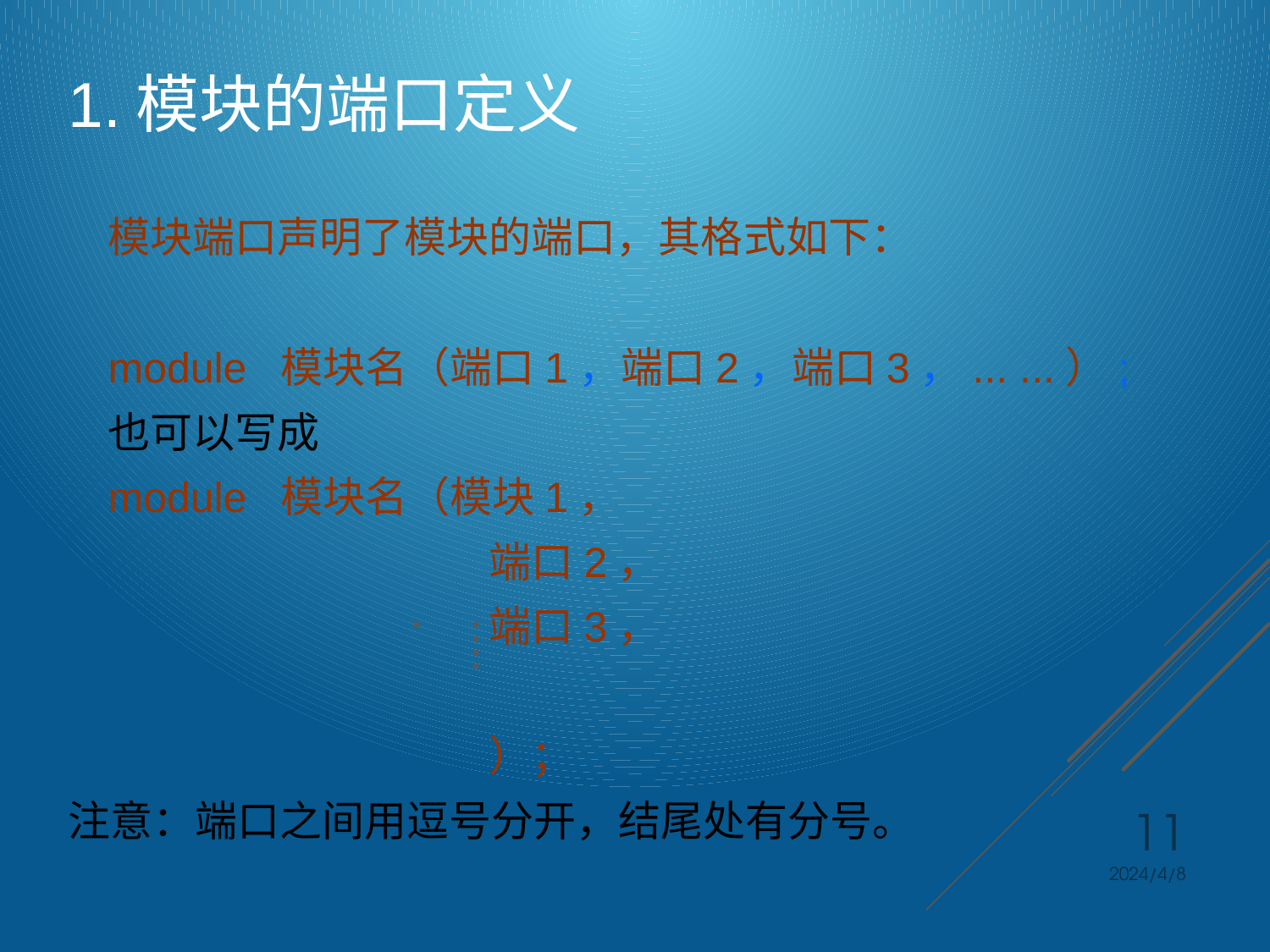

1.模块的端口定义
	模块端口声明了模块的端口，其格式如下：

	module  模块名（端口1，端口2，端口3，... ...）;
	也可以写成
	module  模块名（模块1，
				端口2，
				端口3，

				）；
注意：端口之间用逗号分开，结尾处有分号。
.....
11
2024/4/8